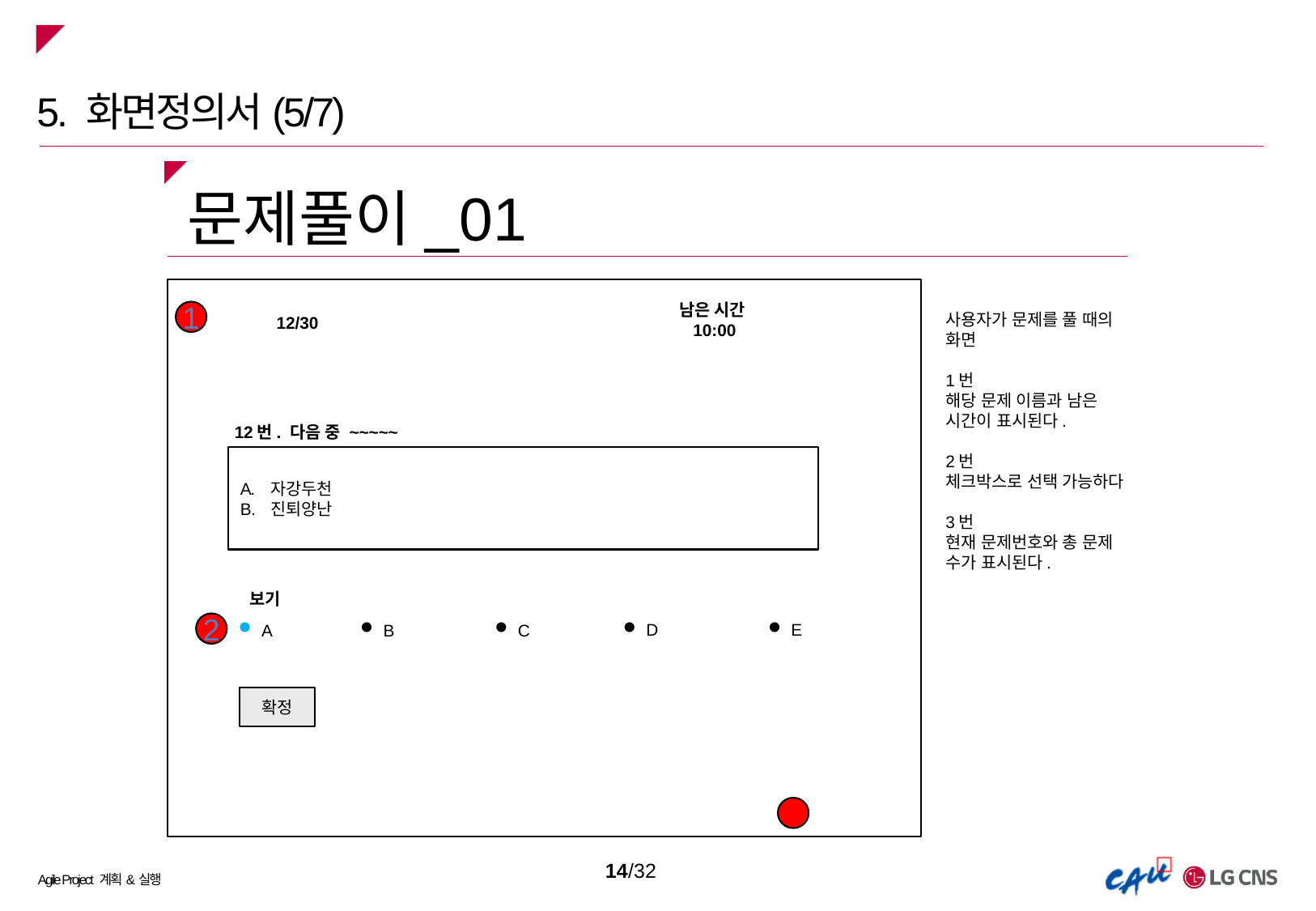

5. 화면정의서(5/7)

문제풀이_01

남은 시간
10:00
1
사용자가 문제를 풀 때의 화면

1번
해당 문제 이름과 남은 시간이 표시된다.

2번
체크박스로 선택 가능하다

3번
현재 문제번호와 총 문제 수가 표시된다.
12/30
12번. 다음 중 ~~~~~
자강두천
진퇴양난
보기
2
D
E
A
B
C
확정